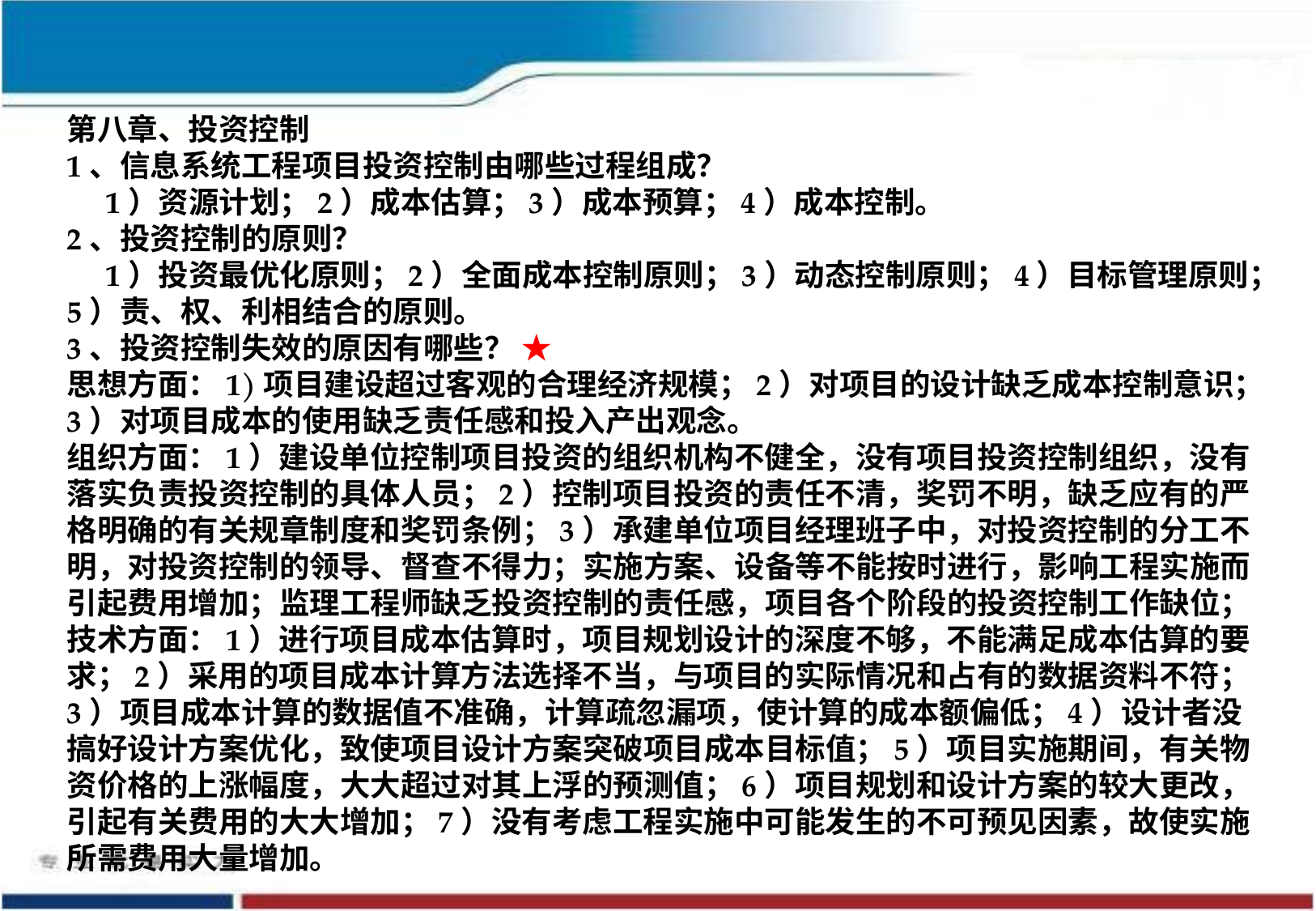

第八章、投资控制
1、信息系统工程项目投资控制由哪些过程组成？
     1）资源计划；2）成本估算；3）成本预算；4）成本控制。
2、投资控制的原则？
     1）投资最优化原则；2）全面成本控制原则；3）动态控制原则；4）目标管理原则；5）责、权、利相结合的原则。
3、投资控制失效的原因有哪些？ ★
思想方面：1)项目建设超过客观的合理经济规模；2）对项目的设计缺乏成本控制意识；3）对项目成本的使用缺乏责任感和投入产出观念。
组织方面：1）建设单位控制项目投资的组织机构不健全，没有项目投资控制组织，没有落实负责投资控制的具体人员；2）控制项目投资的责任不清，奖罚不明，缺乏应有的严格明确的有关规章制度和奖罚条例；3）承建单位项目经理班子中，对投资控制的分工不明，对投资控制的领导、督查不得力；实施方案、设备等不能按时进行，影响工程实施而引起费用增加；监理工程师缺乏投资控制的责任感，项目各个阶段的投资控制工作缺位；
技术方面：1）进行项目成本估算时，项目规划设计的深度不够，不能满足成本估算的要求；2）采用的项目成本计算方法选择不当，与项目的实际情况和占有的数据资料不符；3）项目成本计算的数据值不准确，计算疏忽漏项，使计算的成本额偏低；4）设计者没搞好设计方案优化，致使项目设计方案突破项目成本目标值；5）项目实施期间，有关物资价格的上涨幅度，大大超过对其上浮的预测值；6）项目规划和设计方案的较大更改，引起有关费用的大大增加；7）没有考虑工程实施中可能发生的不可预见因素，故使实施所需费用大量增加。